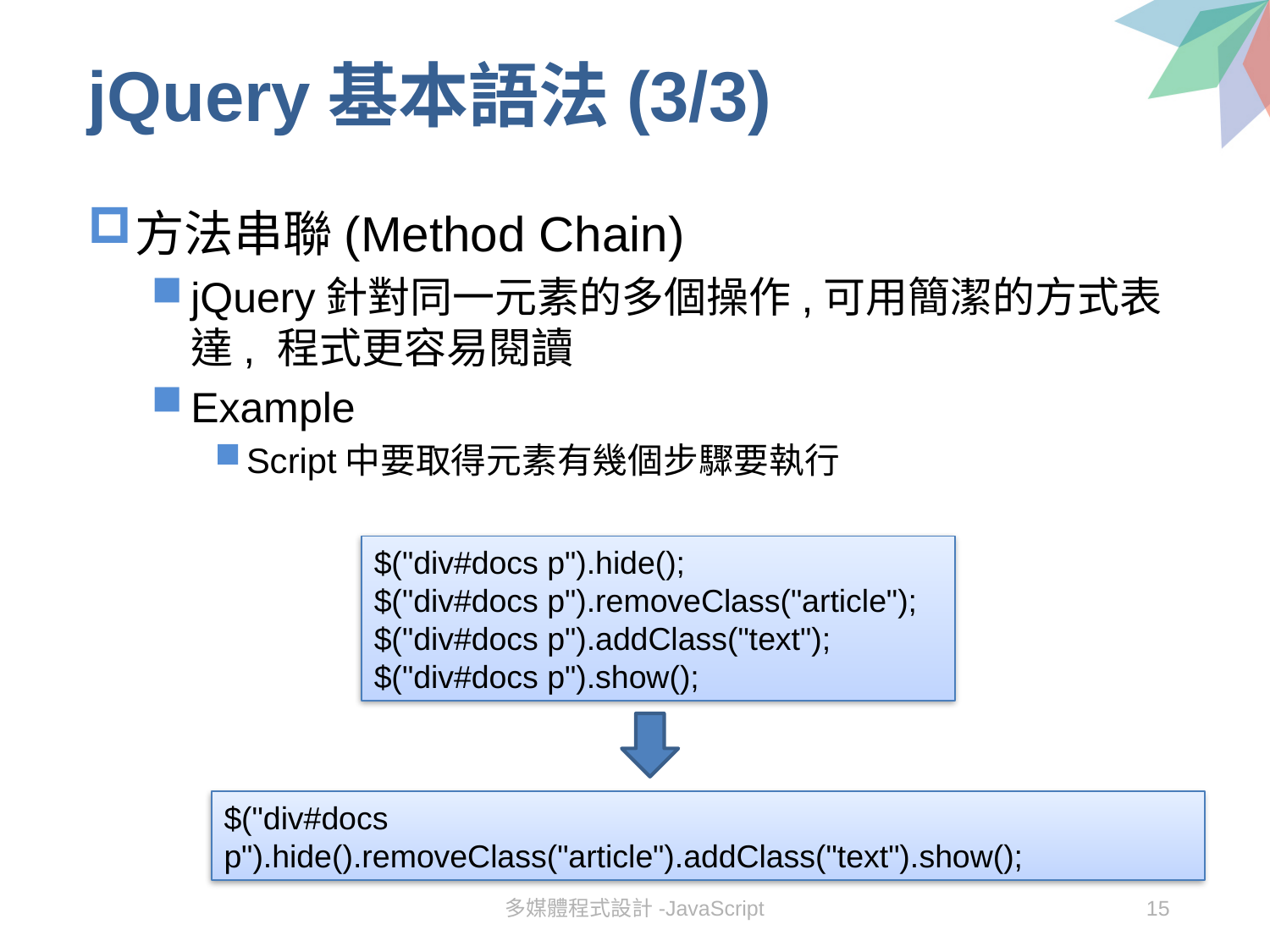

# jQuery基本語法(3/3)
方法串聯(Method Chain)
jQuery針對同一元素的多個操作,可用簡潔的方式表達, 程式更容易閱讀
Example
Script中要取得元素有幾個步驟要執行
$("div#docs p").hide();
$("div#docs p").removeClass("article");
$("div#docs p").addClass("text");
$("div#docs p").show();

$("div#docs p").hide().removeClass("article").addClass("text").show();
多媒體程式設計-JavaScript
15